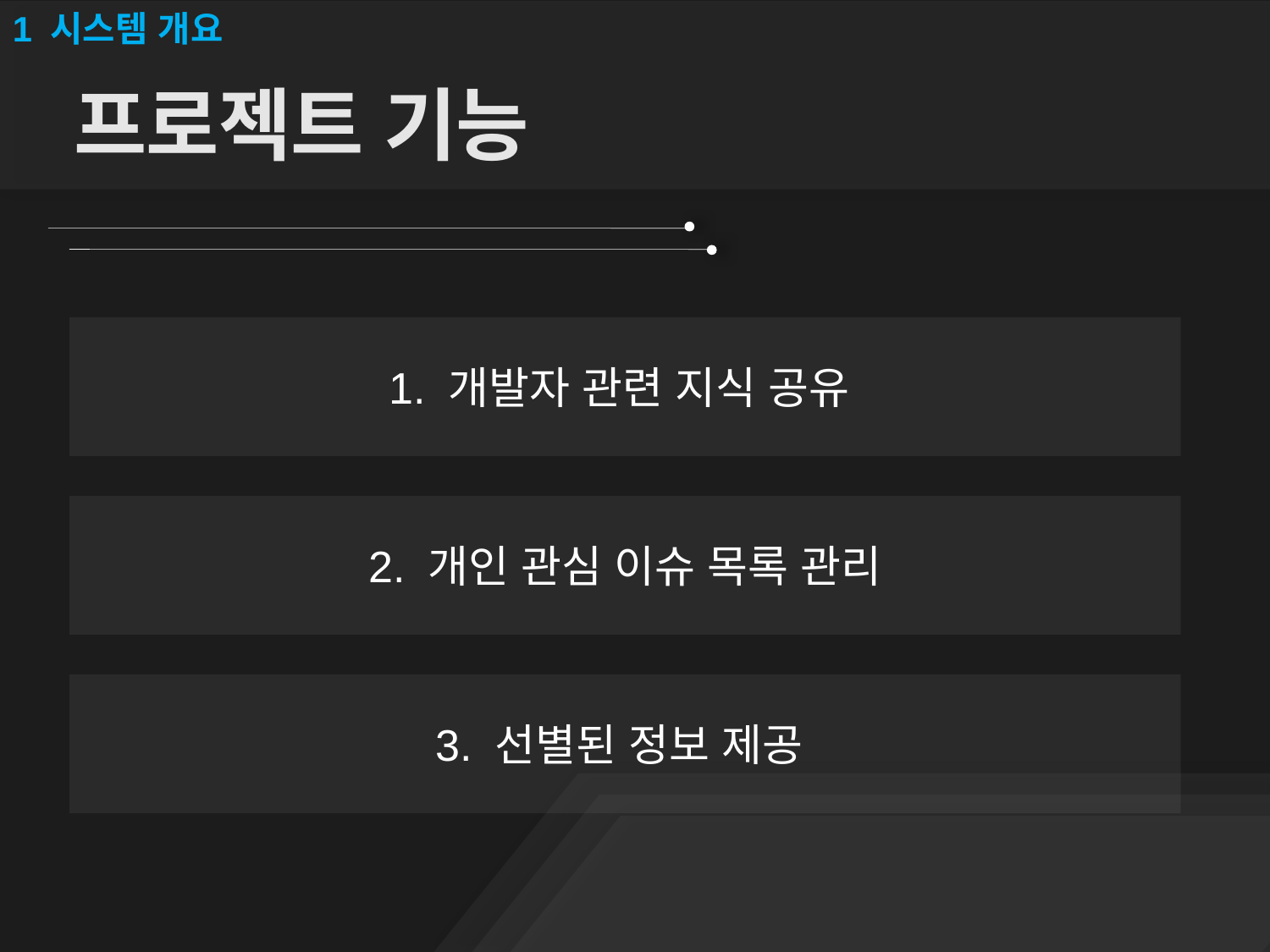

1 시스템 개요

# 프로젝트 기능

1. 개발자 관련 지식 공유
2. 개인 관심 이슈 목록 관리
3. 선별된 정보 제공